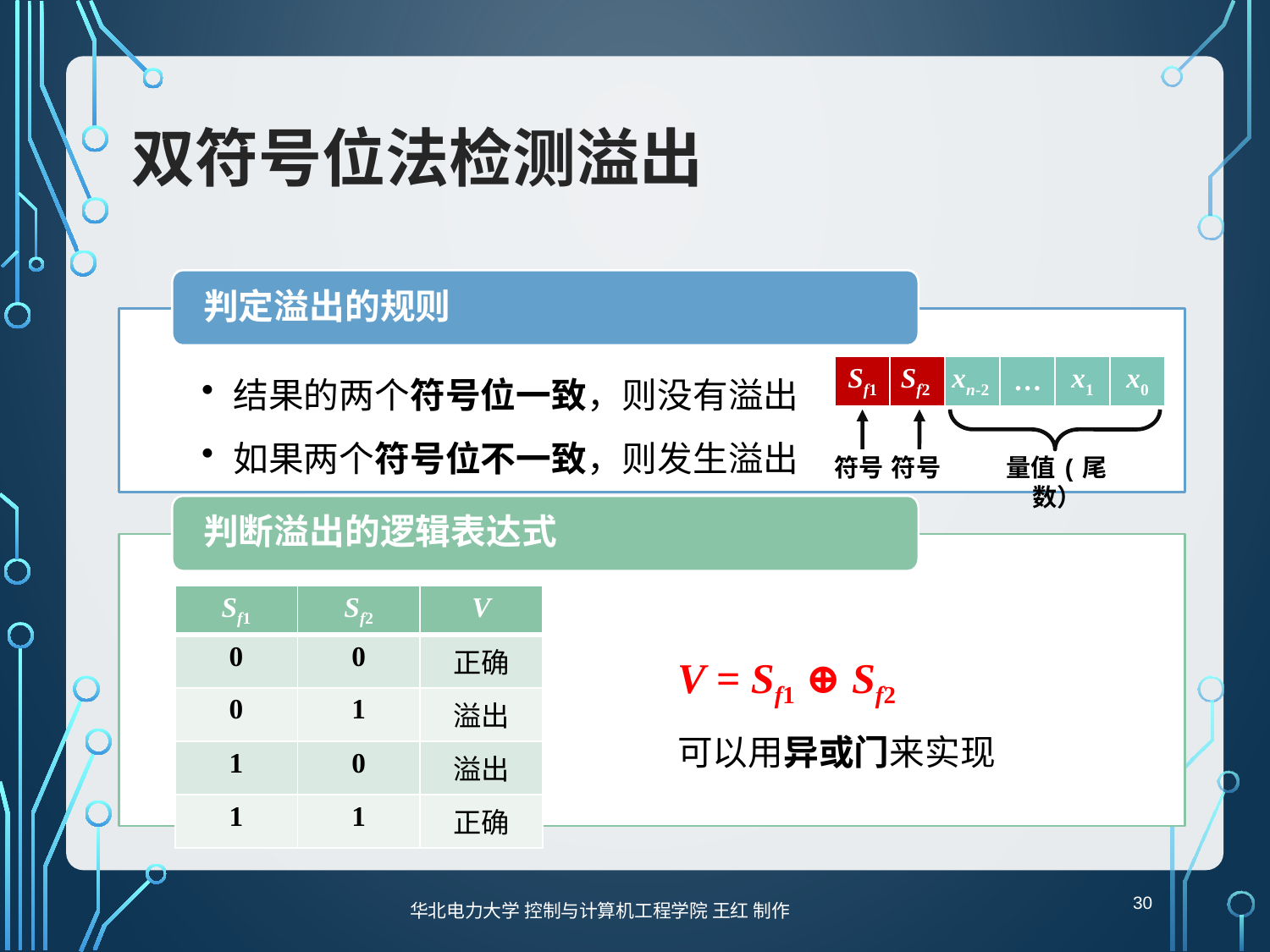

# 双符号位法检测溢出
判定溢出的规则
结果的两个符号位一致，则没有溢出
如果两个符号位不一致，则发生溢出
| Sf1 | Sf2 |
| --- | --- |
| xn-2 | … | x1 | x0 |
| --- | --- | --- | --- |

符号

符号

量值(尾数）
判断溢出的逻辑表达式

| Sf1 | Sf2 | V |
| --- | --- | --- |
| 0 | 0 | 正确 |
| 0 | 1 | 溢出 |
| 1 | 0 | 溢出 |
| 1 | 1 | 正确 |
V = Sf1 ⊕ Sf2
可以用异或门来实现
30
华北电力大学 控制与计算机工程学院 王红 制作